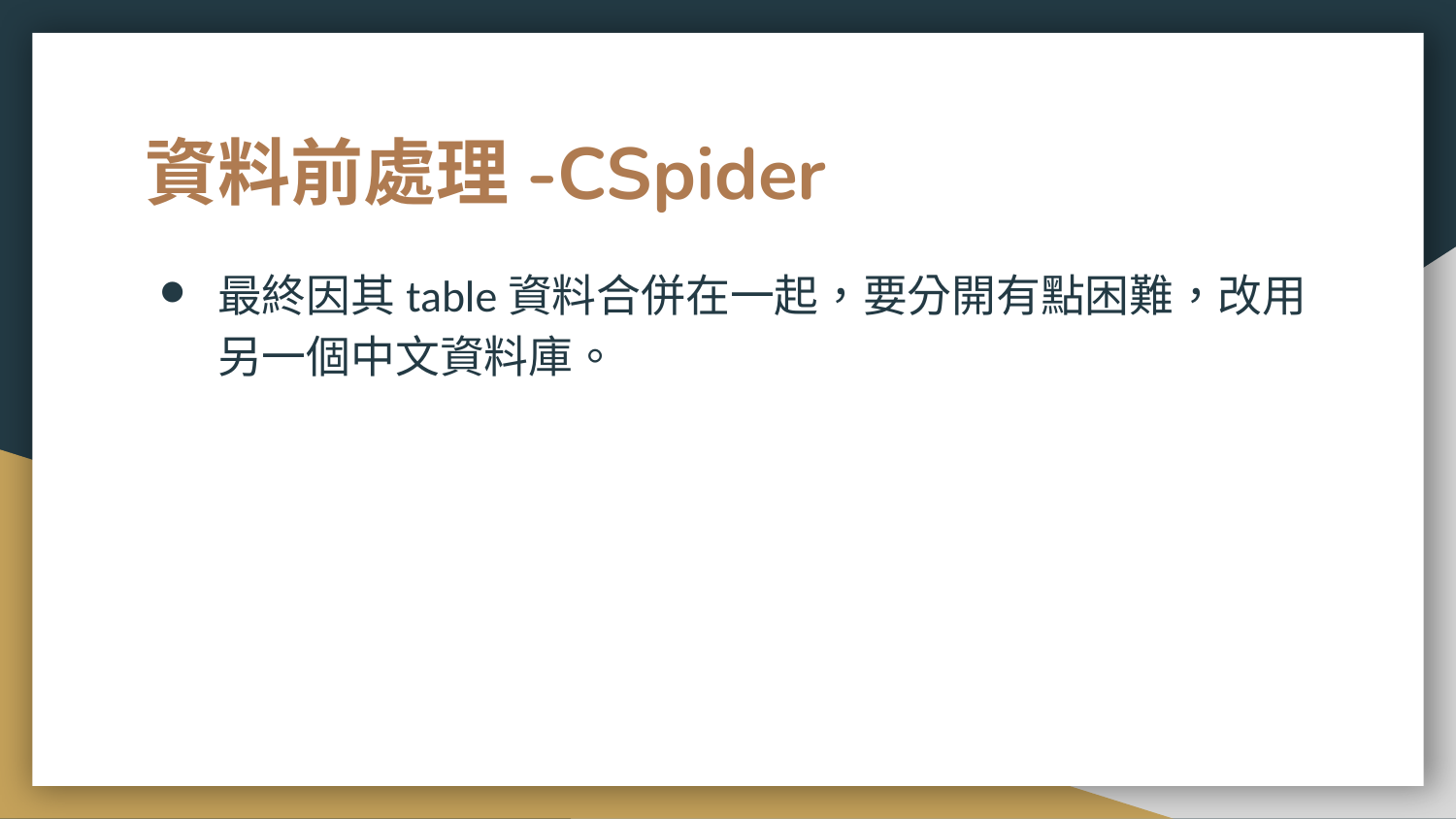

# 資料前處理-CSpider
最終因其table資料合併在一起，要分開有點困難，改用另一個中文資料庫。